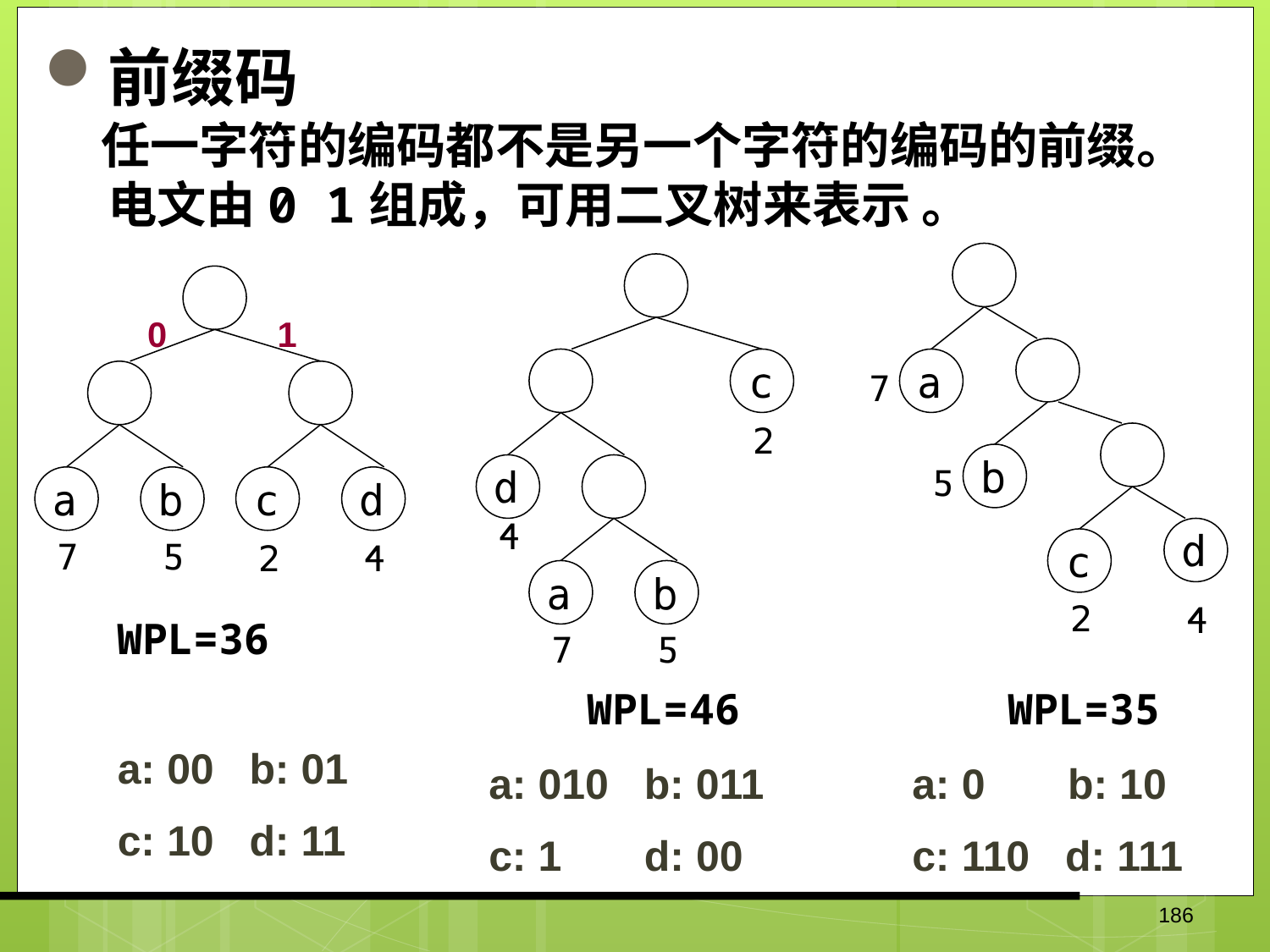

前缀码
    任一字符的编码都不是另一个字符的编码的前缀。电文由0 1组成，可用二叉树来表示 。

a
7

b
5

d
c
2
4

c

2
d

4

a
b
7
5

a
b
c
d
7
5
2
4
0
1
WPL=36
WPL=46
WPL=35
a: 00   b: 01
c: 10   d: 11
a: 010   b: 011
c: 1       d: 00
a: 0       b: 10
c: 110   d: 111
186